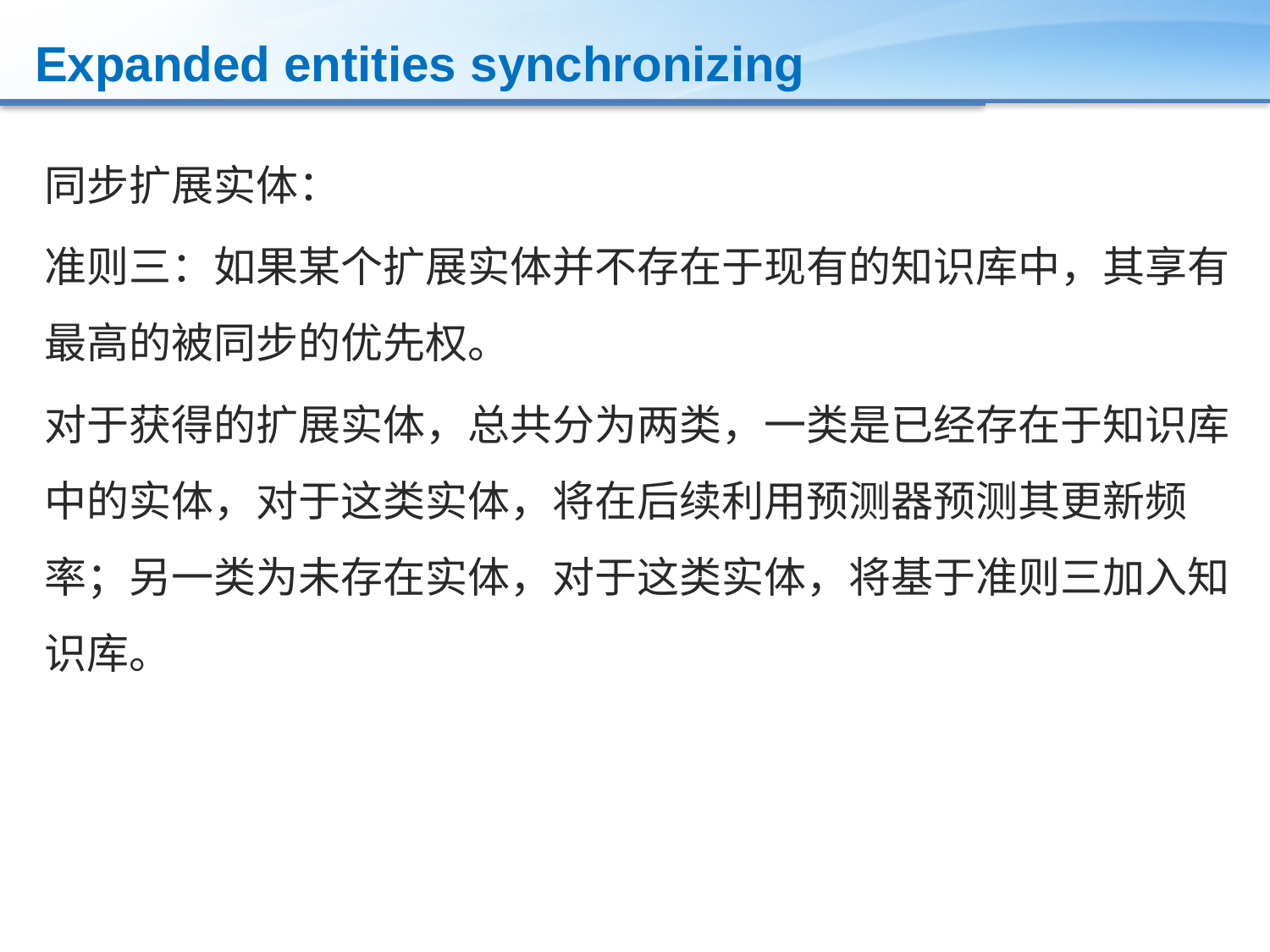

Expanded entities synchronizing
同步扩展实体：
准则三：如果某个扩展实体并不存在于现有的知识库中，其享有最高的被同步的优先权。
对于获得的扩展实体，总共分为两类，一类是已经存在于知识库中的实体，对于这类实体，将在后续利用预测器预测其更新频率；另一类为未存在实体，对于这类实体，将基于准则三加入知识库。